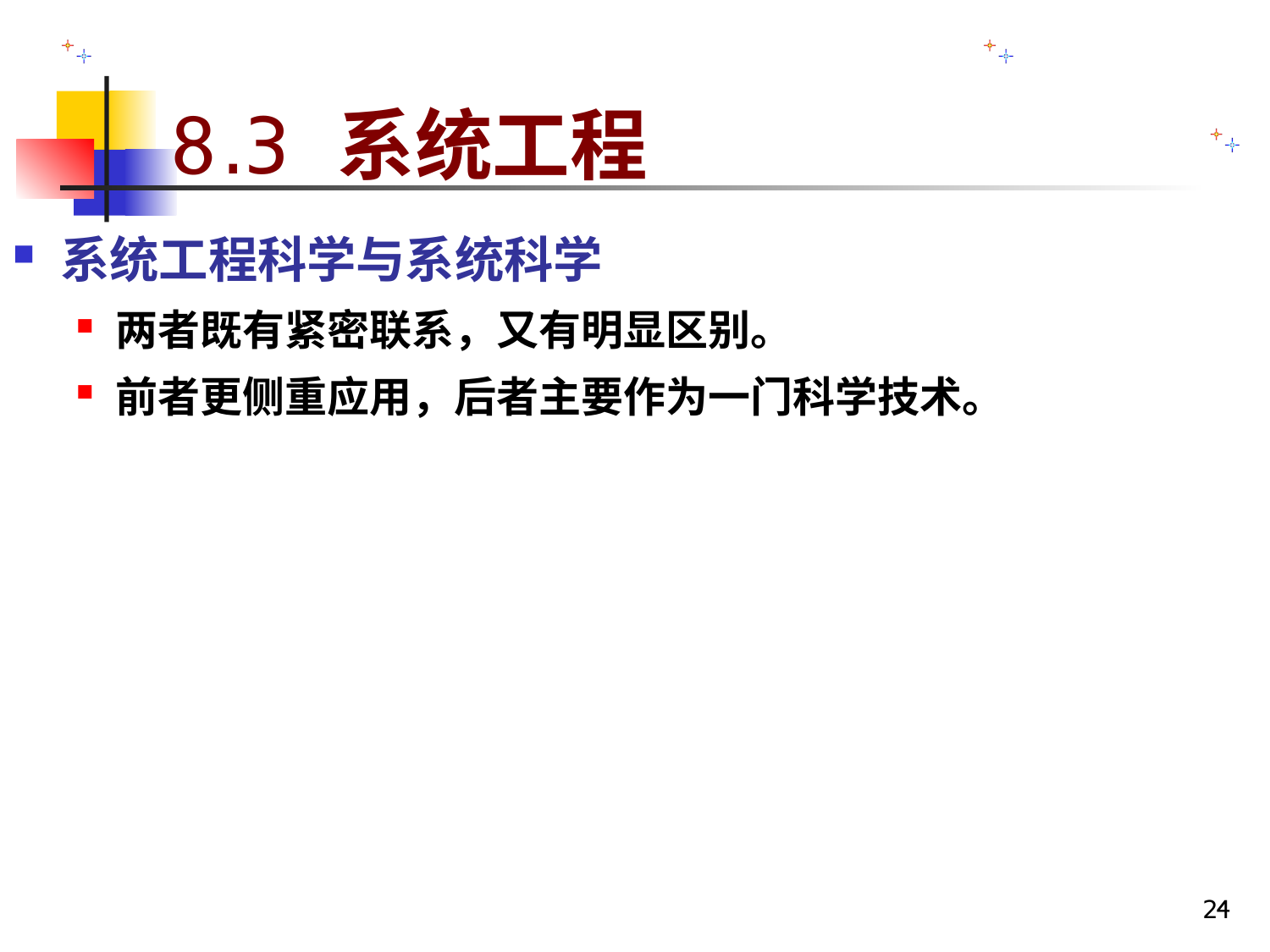

# 8.3 系统工程
系统工程科学与系统科学
两者既有紧密联系，又有明显区别。
前者更侧重应用，后者主要作为一门科学技术。

24